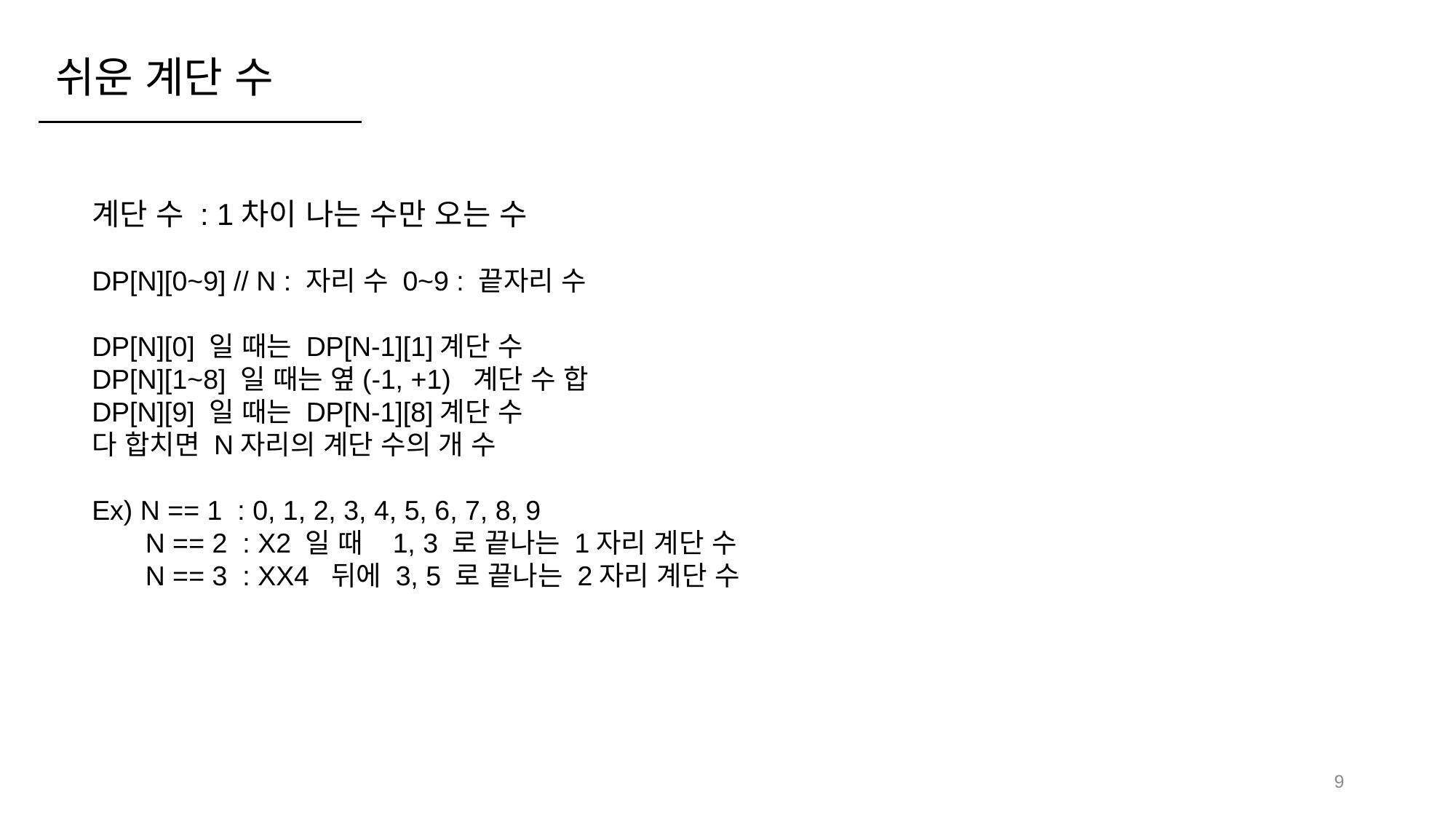

쉬운 계단 수
계단 수 : 1차이 나는 수만 오는 수

DP[N][0~9] // N : 자리 수 0~9 : 끝자리 수

DP[N][0] 일 때는 DP[N-1][1]계단 수
DP[N][1~8] 일 때는 옆(-1, +1)  계단 수 합
DP[N][9] 일 때는 DP[N-1][8]계단 수
다 합치면 N자리의 계단 수의 개 수

Ex) N == 1  : 0, 1, 2, 3, 4, 5, 6, 7, 8, 9
       N == 2  : X2 일 때   1, 3 로 끝나는 1자리 계단 수
       N == 3  : XX4  뒤에 3, 5 로 끝나는 2자리 계단 수

9